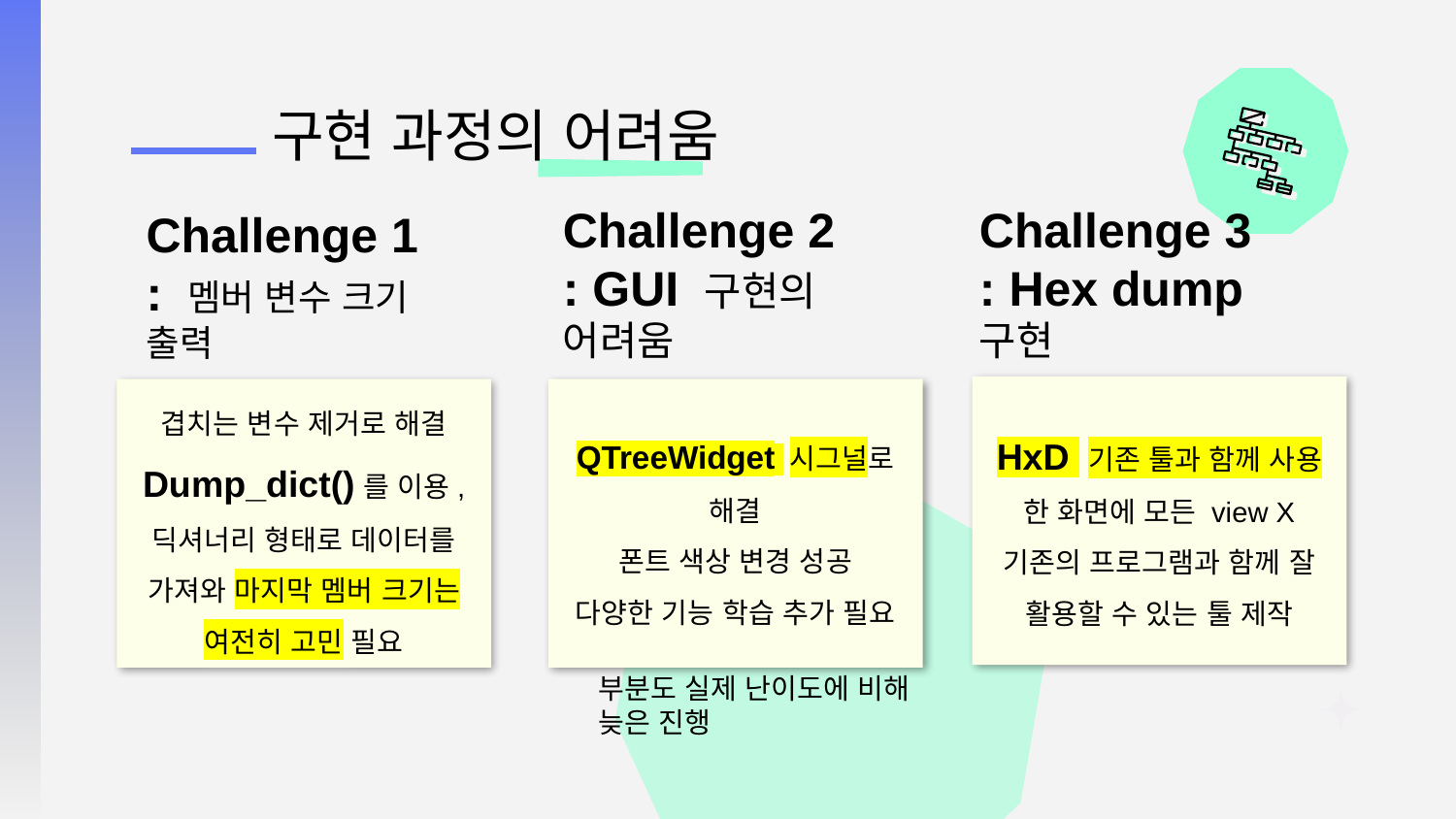

# 구현 과정의 어려움

Challenge 1
: 멤버 변수 크기 출력
Challenge 2
: GUI 구현의 어려움
Challenge 3
: Hex dump 구현
Pyqt, Qt designer 사용의 미숙함 탓에 UI 디자인 과정 자체가 자유롭지 못했음
버튼 클릭 시 특정 시그널 함수 연결 구현 이해에 시간 소요
원하는 내용의 색상 변경 부분도 실제 난이도에 비해 늦은 진행
HxD 기존 툴과 함께 사용
한 화면에 모든 view X
기존의 프로그램과 함께 잘 활용할 수 있는 툴 제작
겹치는 변수 제거로 해결
Dump_dict()를 이용, 딕셔너리 형태로 데이터를 가져와 마지막 멤버 크기는 여전히 고민 필요
QTreeWidget 시그널로 해결
폰트 색상 변경 성공
다양한 기능 학습 추가 필요
멤버 변수 offset의 차를 이용해 변수 크기를 구하는 방법을 시도
이름이 겹치는 변수의 경우 size = 0 으로 계산
예제코드를 응용하려 했으나 시간적 여유 부족
UI 구현에 좀 더 집중하는 방법을 선택